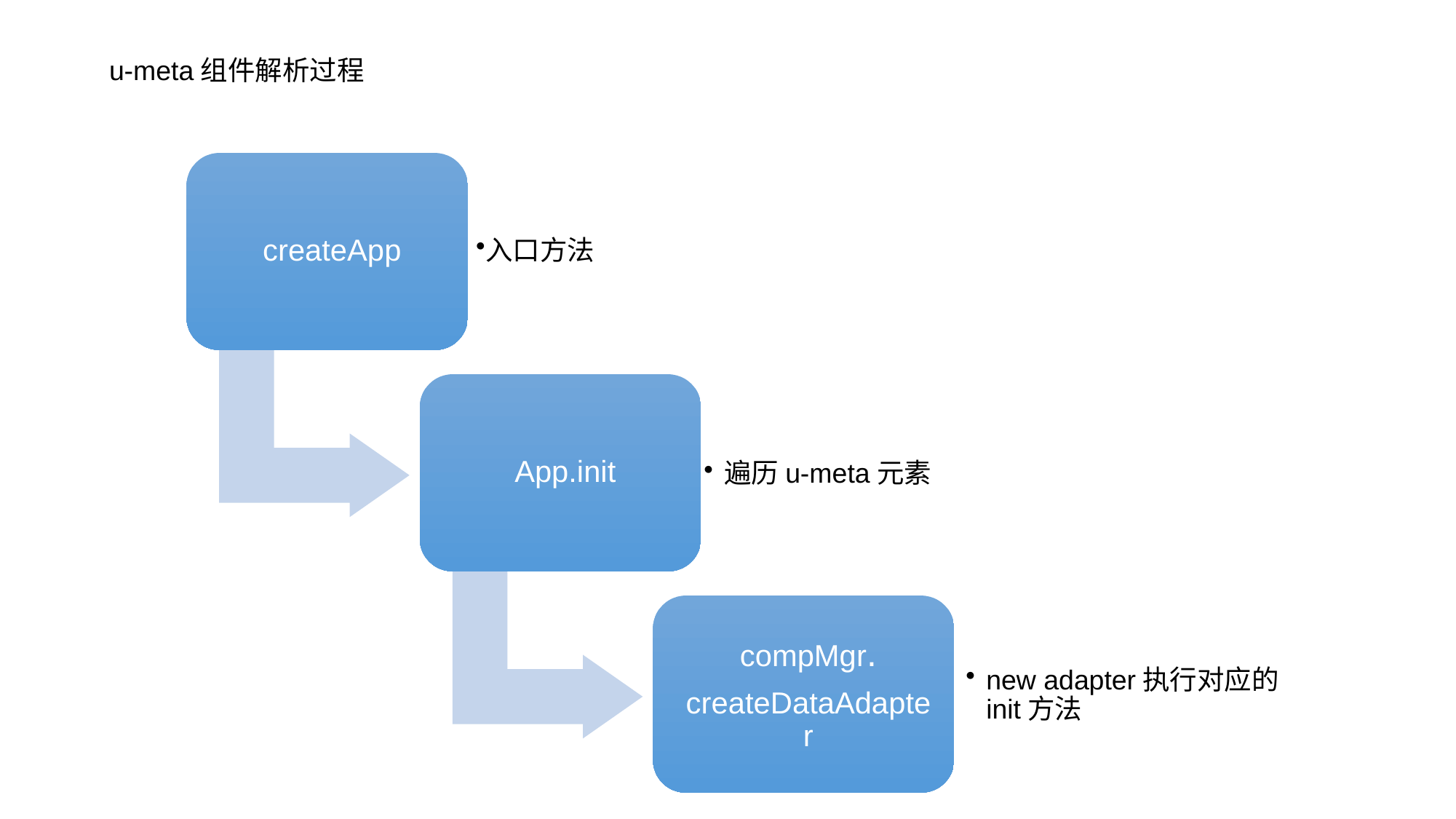

u-meta组件解析过程
createApp
入口方法
App.init
遍历u-meta元素
compMgr.
createDataAdapter
new adapter执行对应的init方法